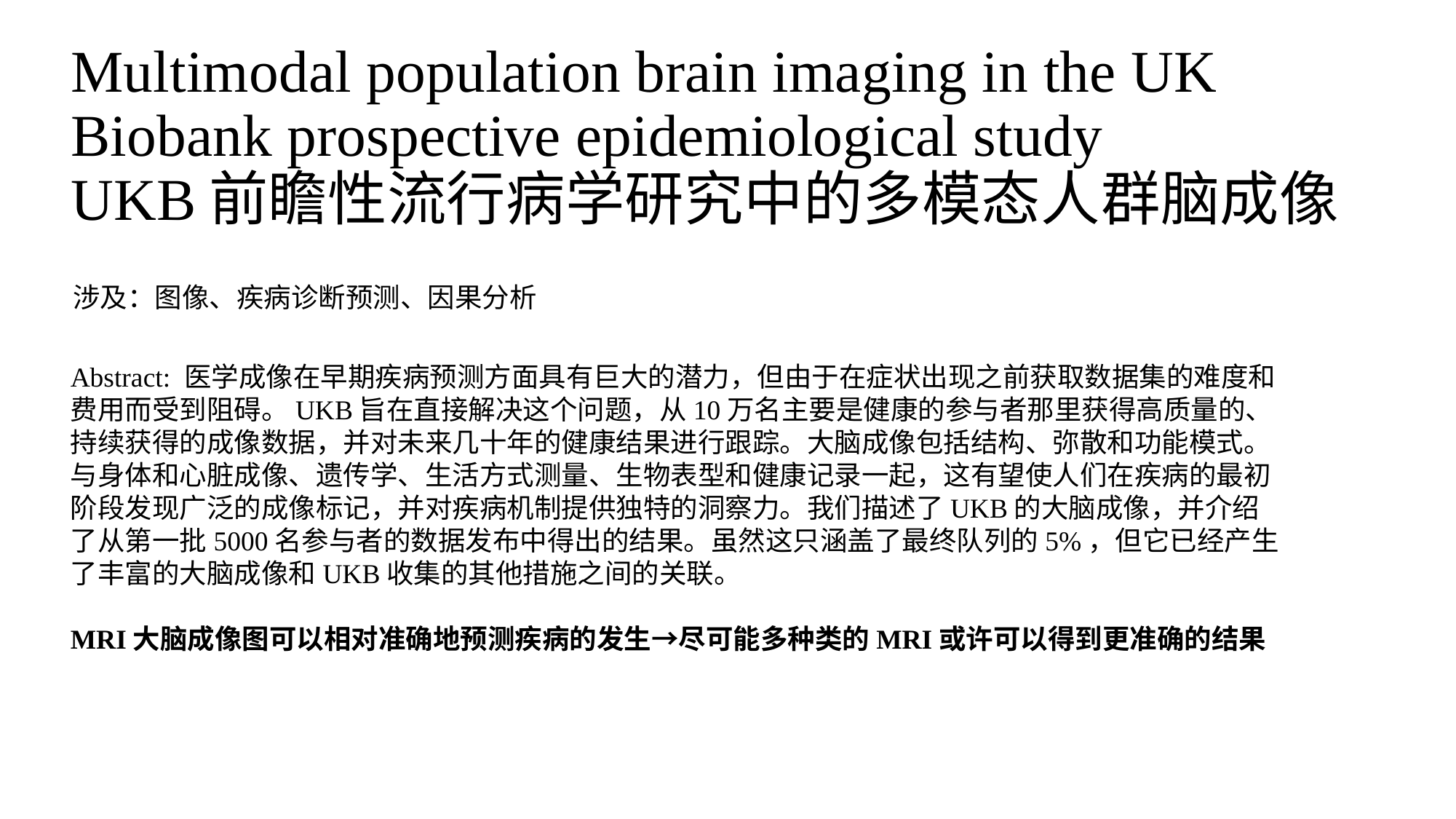

# Multimodal population brain imaging in the UK Biobank prospective epidemiological study UKB前瞻性流行病学研究中的多模态人群脑成像
涉及：图像、疾病诊断预测、因果分析
Abstract: 医学成像在早期疾病预测方面具有巨大的潜力，但由于在症状出现之前获取数据集的难度和费用而受到阻碍。UKB旨在直接解决这个问题，从10万名主要是健康的参与者那里获得高质量的、持续获得的成像数据，并对未来几十年的健康结果进行跟踪。大脑成像包括结构、弥散和功能模式。与身体和心脏成像、遗传学、生活方式测量、生物表型和健康记录一起，这有望使人们在疾病的最初阶段发现广泛的成像标记，并对疾病机制提供独特的洞察力。我们描述了UKB的大脑成像，并介绍了从第一批5000名参与者的数据发布中得出的结果。虽然这只涵盖了最终队列的5%，但它已经产生了丰富的大脑成像和UKB收集的其他措施之间的关联。

MRI大脑成像图可以相对准确地预测疾病的发生→尽可能多种类的MRI或许可以得到更准确的结果